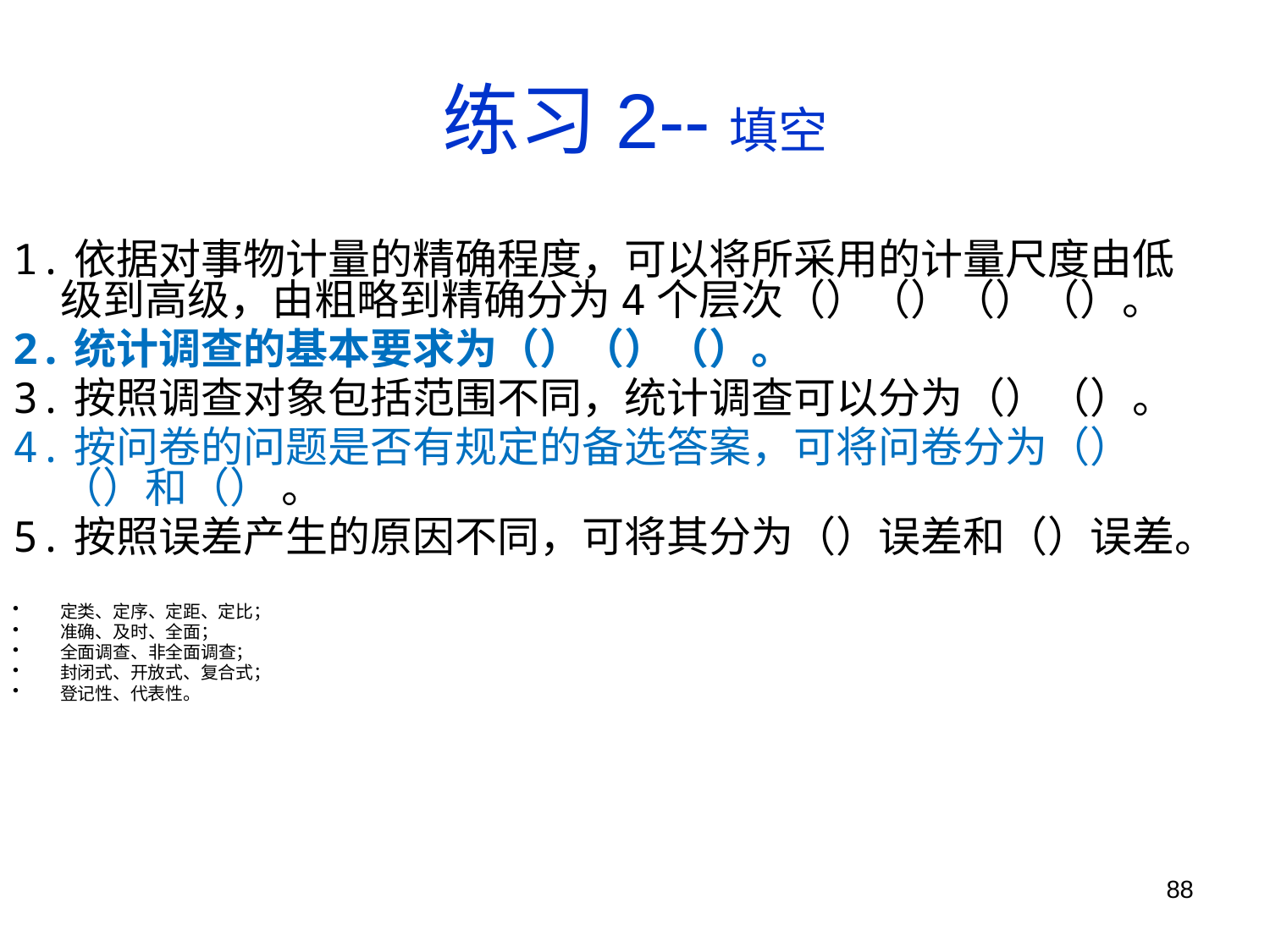

# 练习2--填空
1.依据对事物计量的精确程度，可以将所采用的计量尺度由低级到高级，由粗略到精确分为4个层次（）（）（）（）。
2.统计调查的基本要求为（）（）（）。
3.按照调查对象包括范围不同，统计调查可以分为（）（）。
4.按问卷的问题是否有规定的备选答案，可将问卷分为（）（）和（） 。
5.按照误差产生的原因不同，可将其分为（）误差和（）误差。

定类、定序、定距、定比；
准确、及时、全面；
全面调查、非全面调查；
封闭式、开放式、复合式；
登记性、代表性。
88